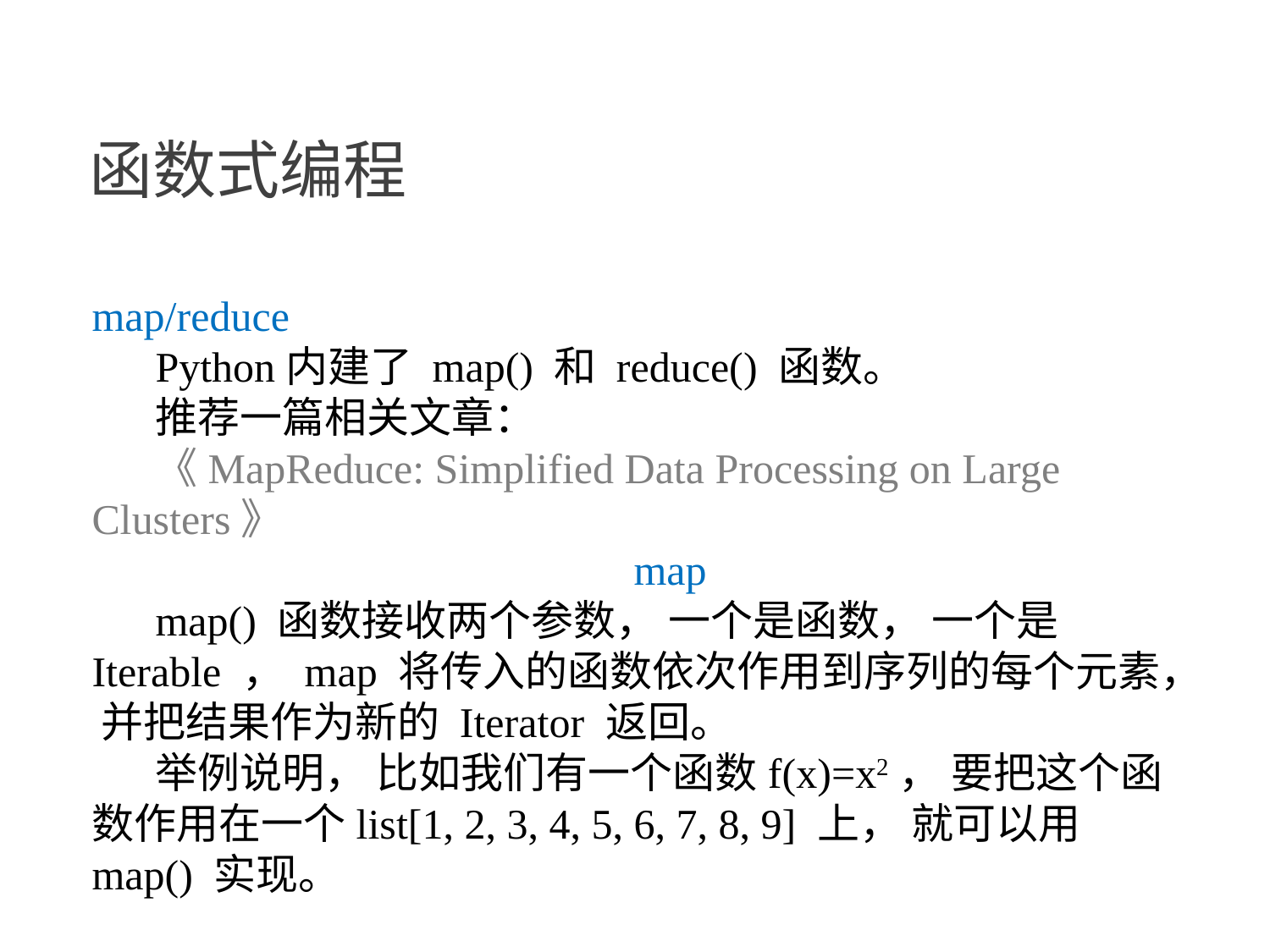

函数式编程
map/reduce
Python内建了 map() 和 reduce() 函数。
推荐一篇相关文章：
《MapReduce: Simplified Data Processing on Large Clusters》
map
map() 函数接收两个参数， 一个是函数， 一个是 Iterable ， map 将传入的函数依次作用到序列的每个元素， 并把结果作为新的 Iterator 返回。
举例说明， 比如我们有一个函数f(x)=x2， 要把这个函数作用在一个list[1, 2, 3, 4, 5, 6, 7, 8, 9] 上， 就可以用 map() 实现。